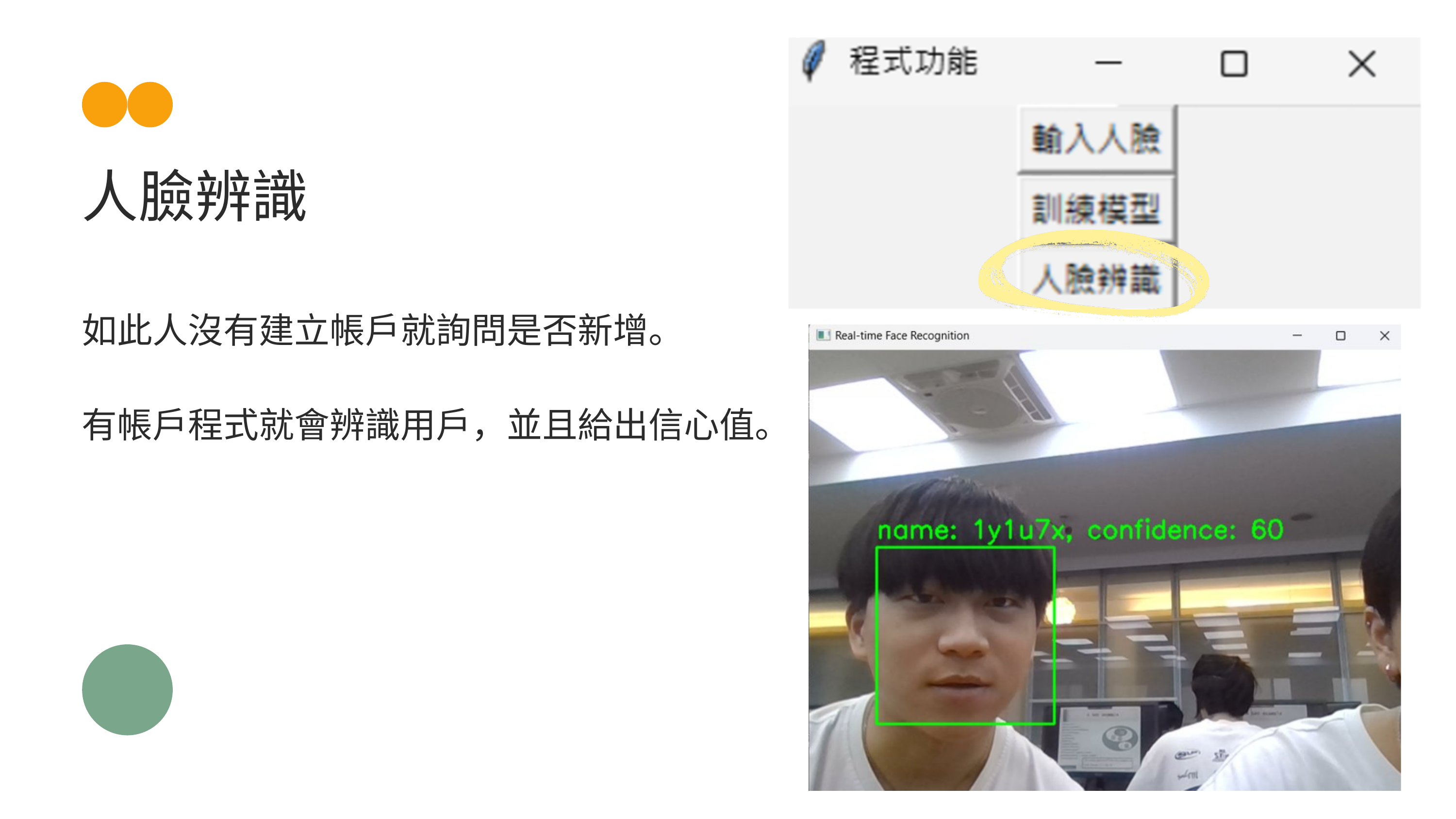

人臉辨識

如此人沒有建立帳戶就詢問是否新增。

有帳戶程式就會辨識用戶，並且給出信心值。